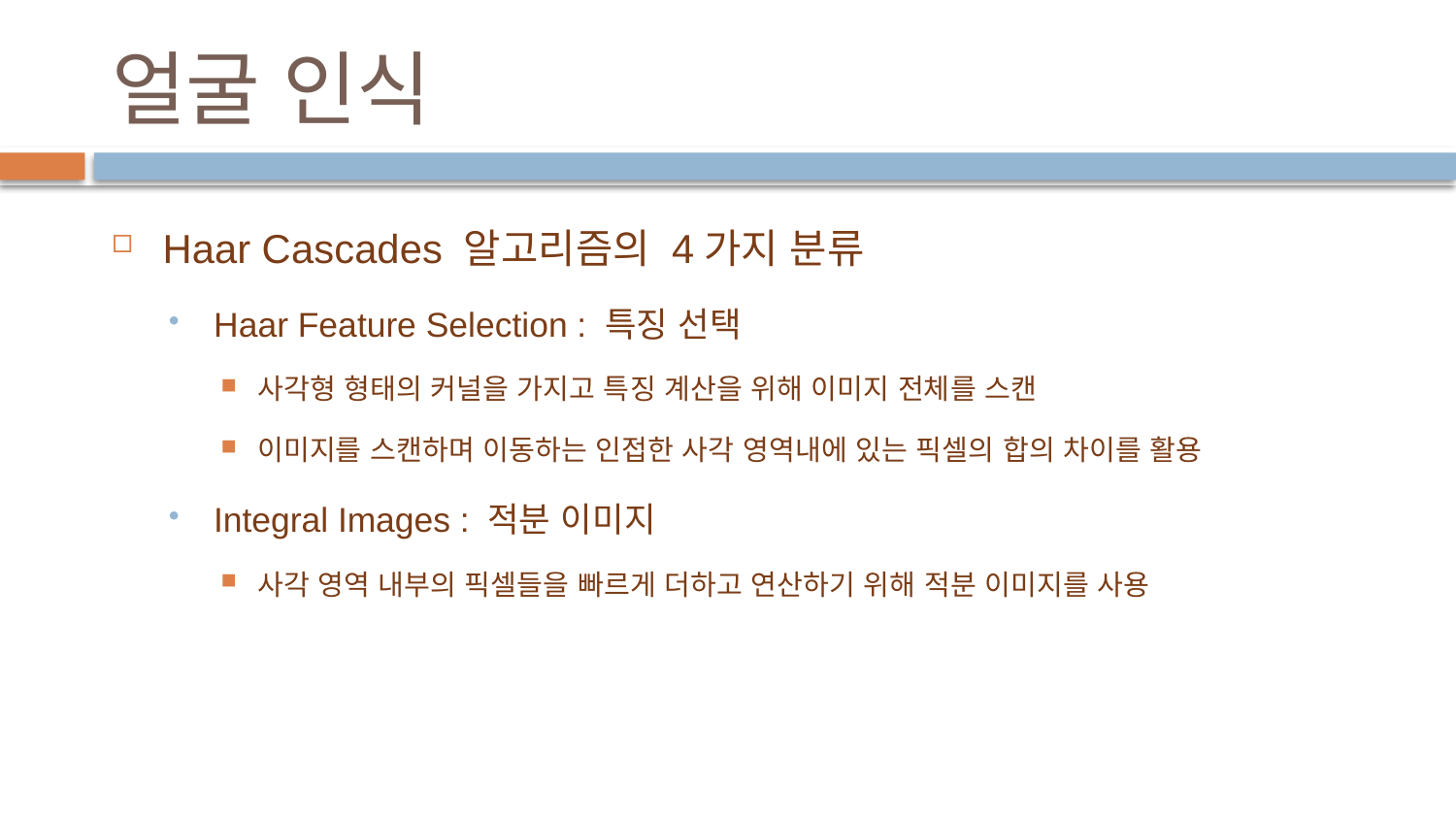

# 얼굴 인식
Haar Cascades 알고리즘의 4가지 분류
Haar Feature Selection : 특징 선택
사각형 형태의 커널을 가지고 특징 계산을 위해 이미지 전체를 스캔
이미지를 스캔하며 이동하는 인접한 사각 영역내에 있는 픽셀의 합의 차이를 활용
Integral Images : 적분 이미지
사각 영역 내부의 픽셀들을 빠르게 더하고 연산하기 위해 적분 이미지를 사용